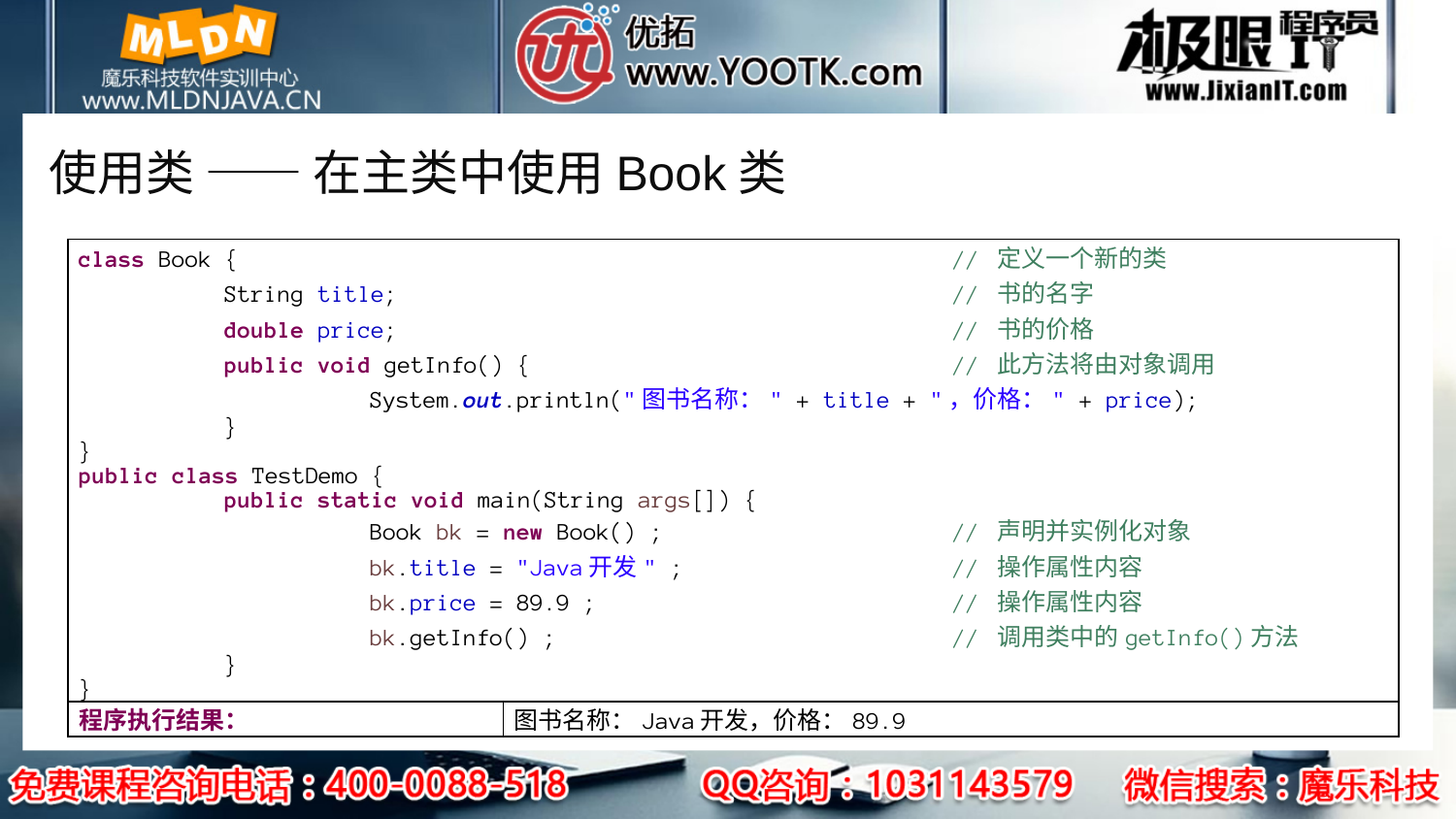

# 使用类 —— 在主类中使用Book类
| class Book { // 定义一个新的类 String title; // 书的名字 double price; // 书的价格 public void getInfo() { // 此方法将由对象调用 System.out.println("图书名称：" + title + "，价格：" + price); } } public class TestDemo { public static void main(String args[]) { Book bk = new Book() ; // 声明并实例化对象 bk.title = "Java开发" ; // 操作属性内容 bk.price = 89.9 ; // 操作属性内容 bk.getInfo() ; // 调用类中的getInfo()方法 } } |  |
| --- | --- |
| 程序执行结果： | 图书名称：Java开发，价格：89.9 |